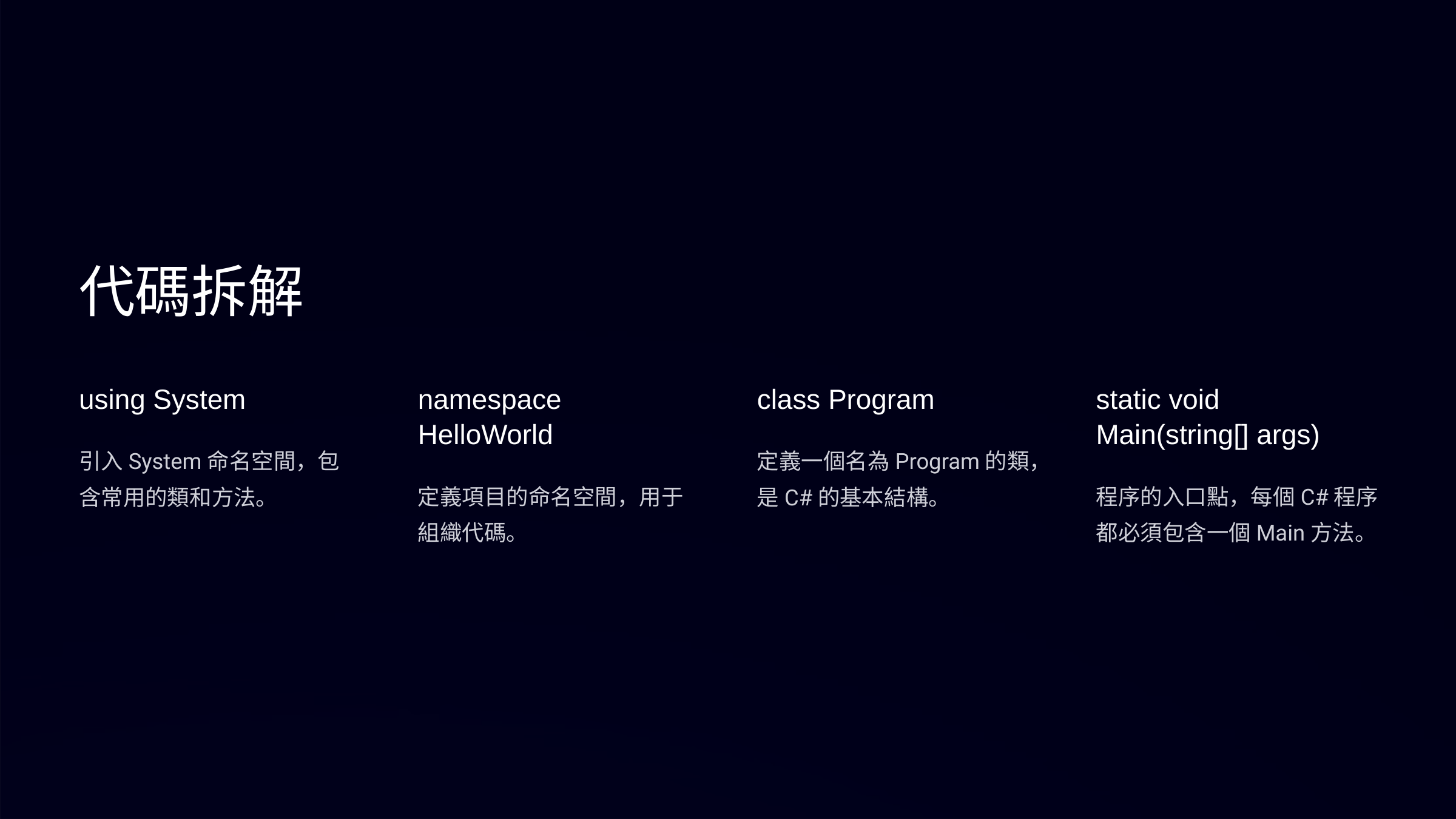

代碼拆解
using System
namespace HelloWorld
class Program
static void Main(string[] args)
引入System命名空間，包含常用的類和方法。
定義一個名為Program的類，是C#的基本結構。
定義項目的命名空間，用于組織代碼。
程序的入口點，每個C#程序都必須包含一個Main方法。